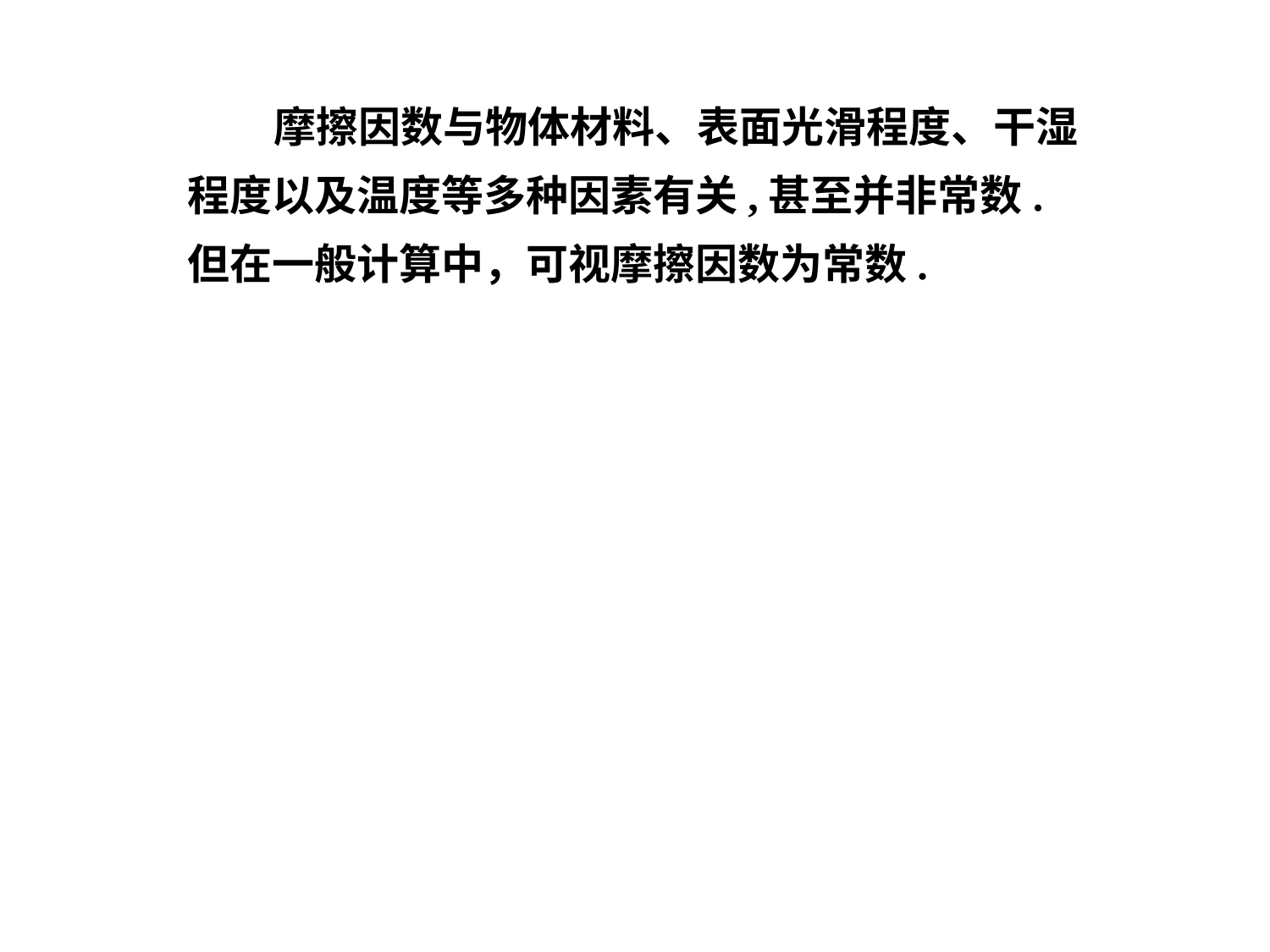

摩擦因数与物体材料、表面光滑程度、干湿程度以及温度等多种因素有关,甚至并非常数. 但在一般计算中，可视摩擦因数为常数.